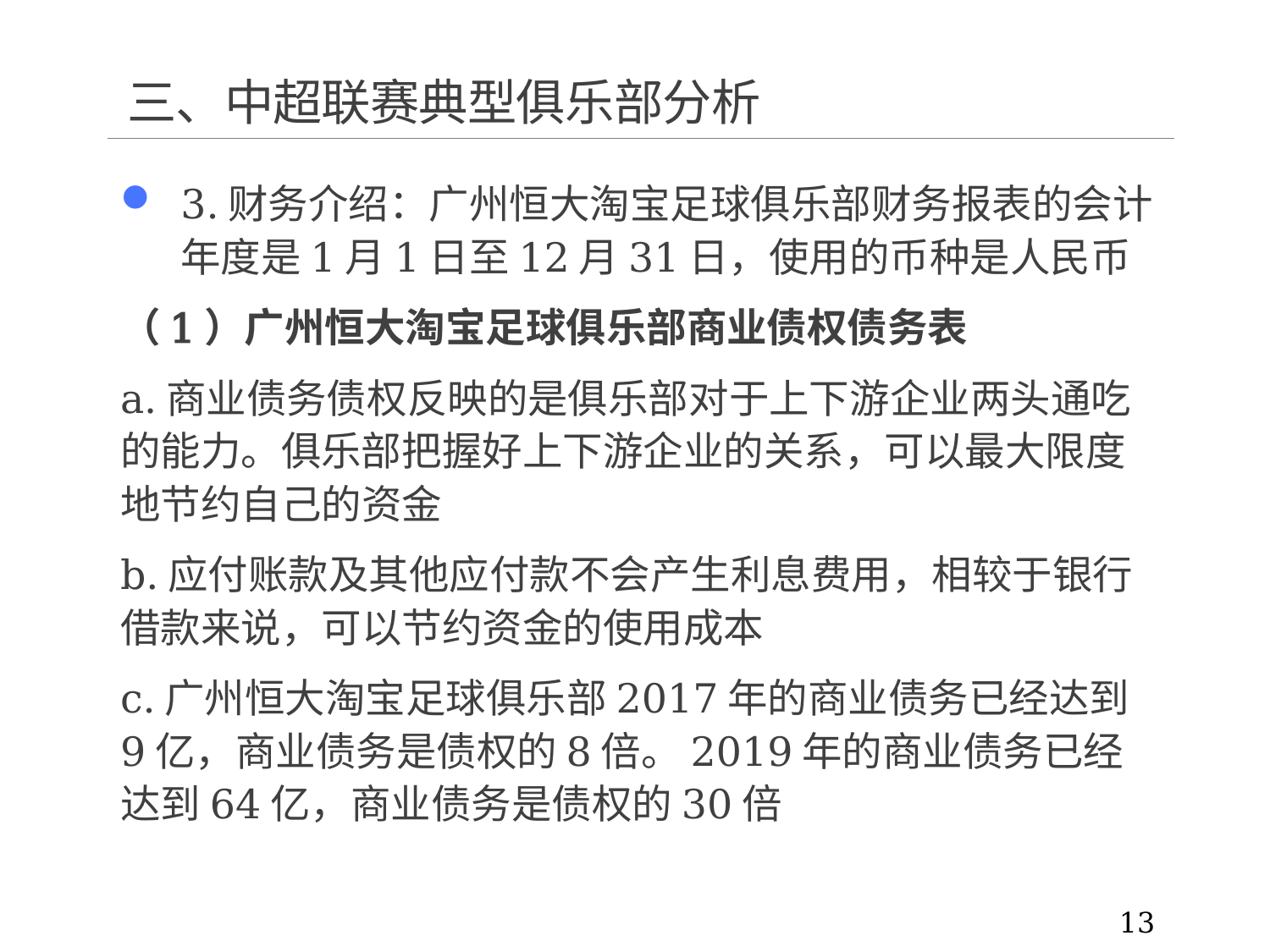

# 三、中超联赛典型俱乐部分析
3.财务介绍：广州恒大淘宝足球俱乐部财务报表的会计年度是1月1日至12月31日，使用的币种是人民币
（1）广州恒大淘宝足球俱乐部商业债权债务表
a.商业债务债权反映的是俱乐部对于上下游企业两头通吃的能力。俱乐部把握好上下游企业的关系，可以最大限度地节约自己的资金
b.应付账款及其他应付款不会产生利息费用，相较于银行借款来说，可以节约资金的使用成本
c.广州恒大淘宝足球俱乐部2017年的商业债务已经达到9亿，商业债务是债权的8倍。2019年的商业债务已经达到64亿，商业债务是债权的30倍

13